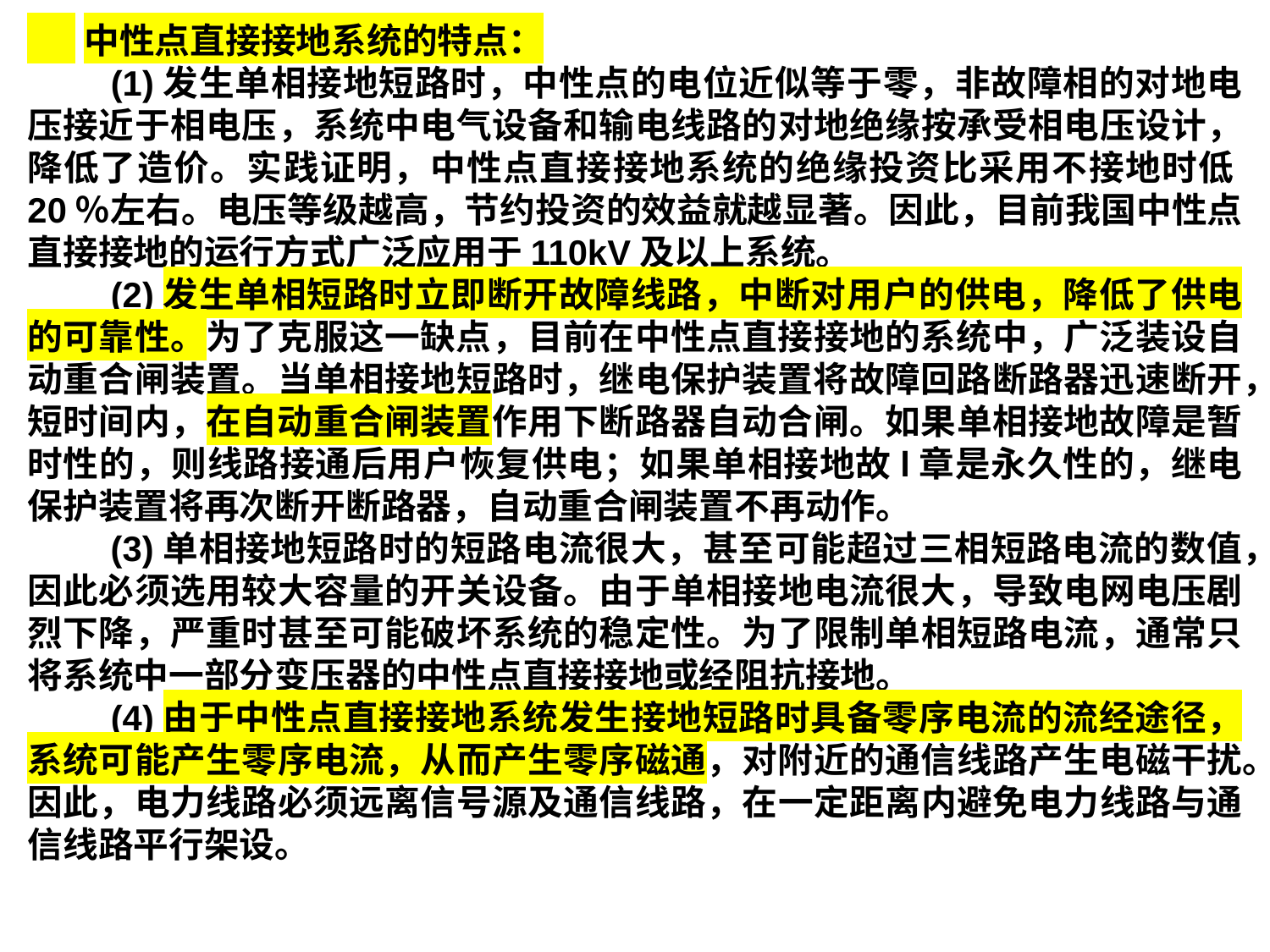

中性点直接接地系统的特点：
        (1)发生单相接地短路时，中性点的电位近似等于零，非故障相的对地电压接近于相电压，系统中电气设备和输电线路的对地绝缘按承受相电压设计，降低了造价。实践证明，中性点直接接地系统的绝缘投资比采用不接地时低20％左右。电压等级越高，节约投资的效益就越显著。因此，目前我国中性点直接接地的运行方式广泛应用于110kV及以上系统。
        (2)发生单相短路时立即断开故障线路，中断对用户的供电，降低了供电的可靠性。为了克服这一缺点，目前在中性点直接接地的系统中，广泛装设自动重合闸装置。当单相接地短路时，继电保护装置将故障回路断路器迅速断开，短时间内，在自动重合闸装置作用下断路器自动合闸。如果单相接地故障是暂时性的，则线路接通后用户恢复供电；如果单相接地故l章是永久性的，继电保护装置将再次断开断路器，自动重合闸装置不再动作。
        (3)单相接地短路时的短路电流很大，甚至可能超过三相短路电流的数值，因此必须选用较大容量的开关设备。由于单相接地电流很大，导致电网电压剧烈下降，严重时甚至可能破坏系统的稳定性。为了限制单相短路电流，通常只将系统中一部分变压器的中性点直接接地或经阻抗接地。
        (4)由于中性点直接接地系统发生接地短路时具备零序电流的流经途径，系统可能产生零序电流，从而产生零序磁通，对附近的通信线路产生电磁干扰。因此，电力线路必须远离信号源及通信线路，在一定距离内避免电力线路与通信线路平行架设。